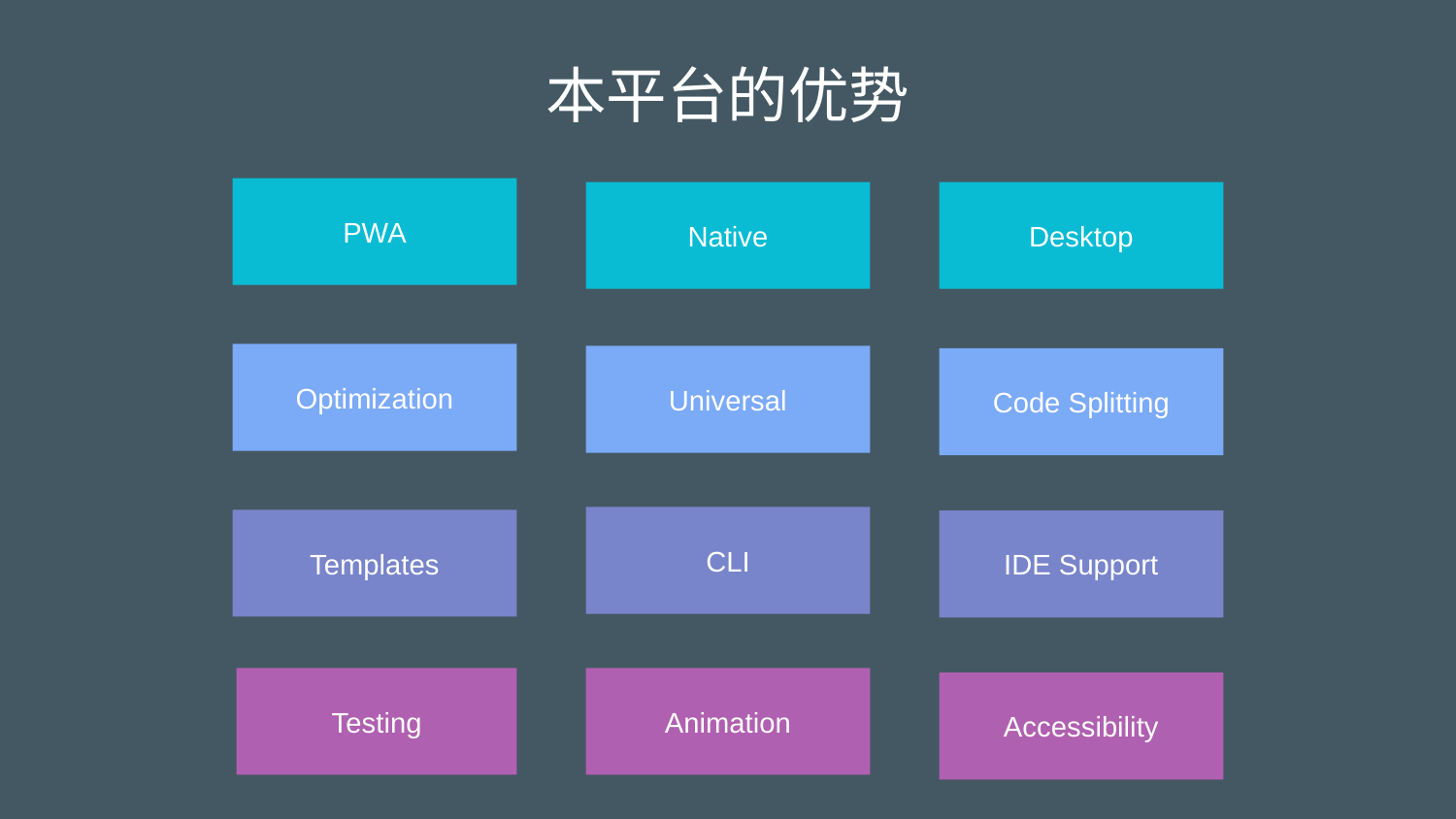

# 本平台的优势
PWA
Native
Desktop
Optimization
Universal
Code Splitting
CLI
Templates
IDE Support
Testing
Animation
Accessibility